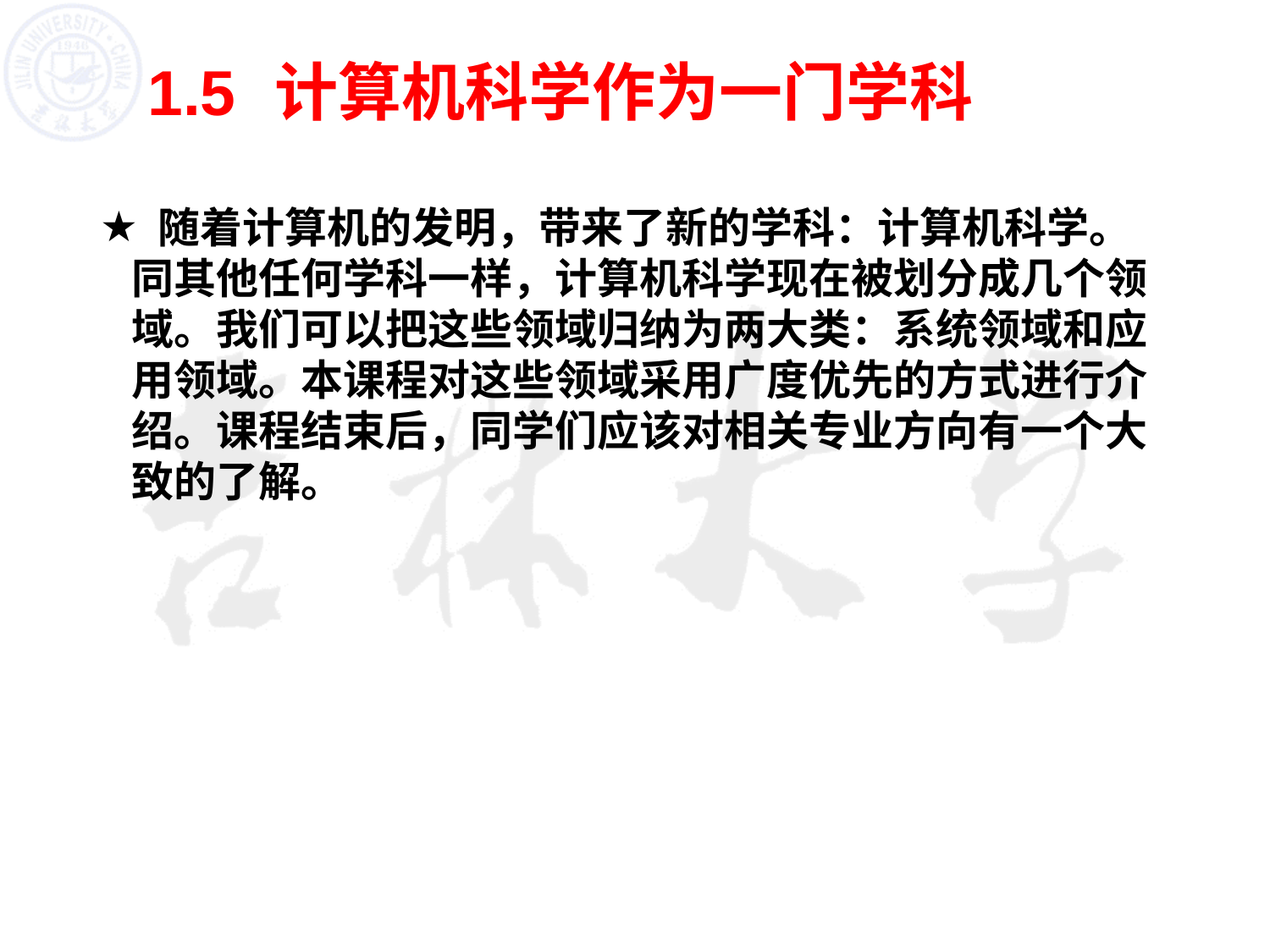

# 1.5	计算机科学作为一门学科
 随着计算机的发明，带来了新的学科：计算机科学。 同其他任何学科一样，计算机科学现在被划分成几个领域。我们可以把这些领域归纳为两大类：系统领域和应用领域。本课程对这些领域采用广度优先的方式进行介绍。课程结束后，同学们应该对相关专业方向有一个大致的了解。